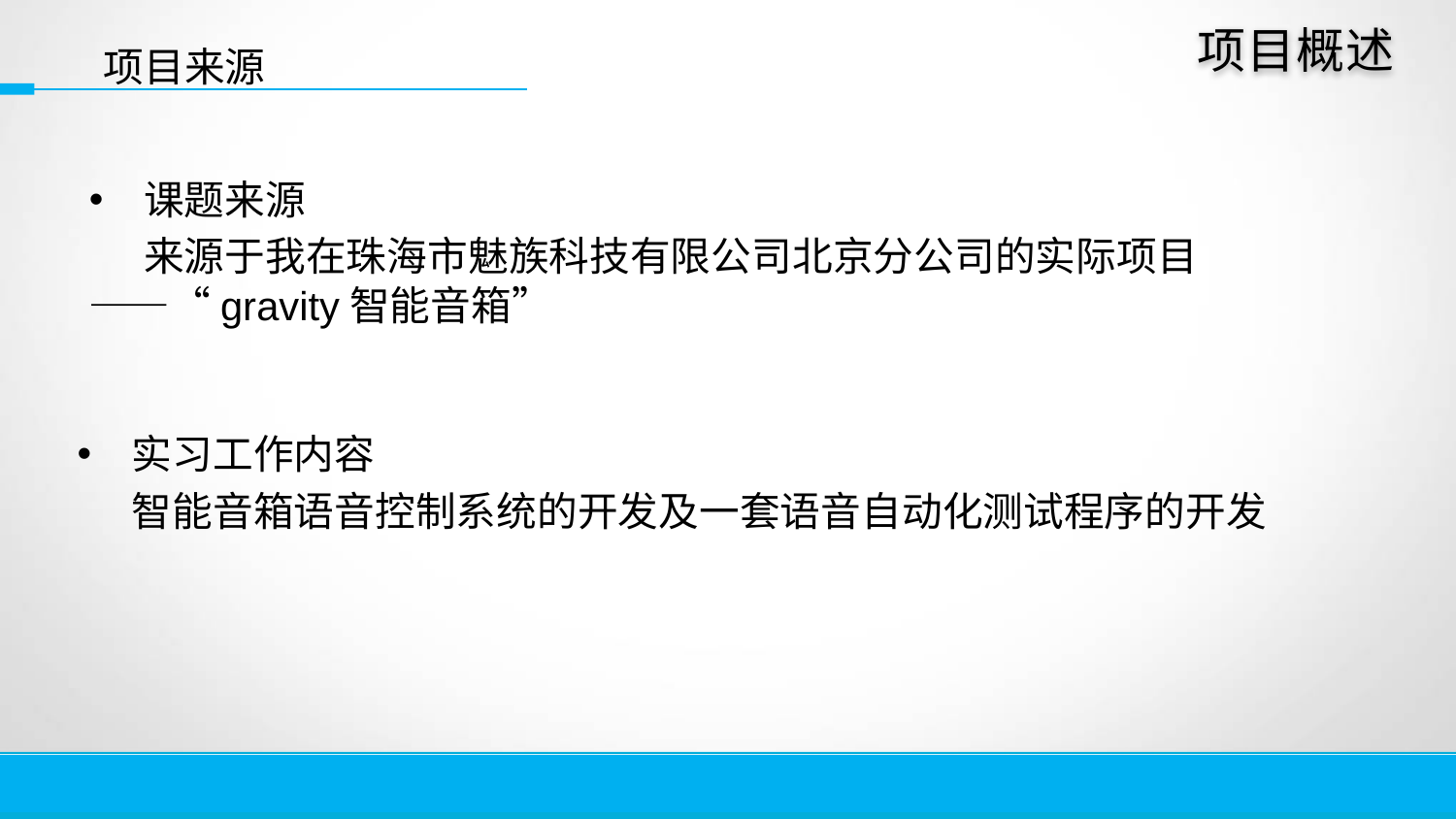

项目概述
项目来源

课题来源
     来源于我在珠海市魅族科技有限公司北京分公司的实际项目——“gravity智能音箱”
实习工作内容
     智能音箱语音控制系统的开发及一套语音自动化测试程序的开发